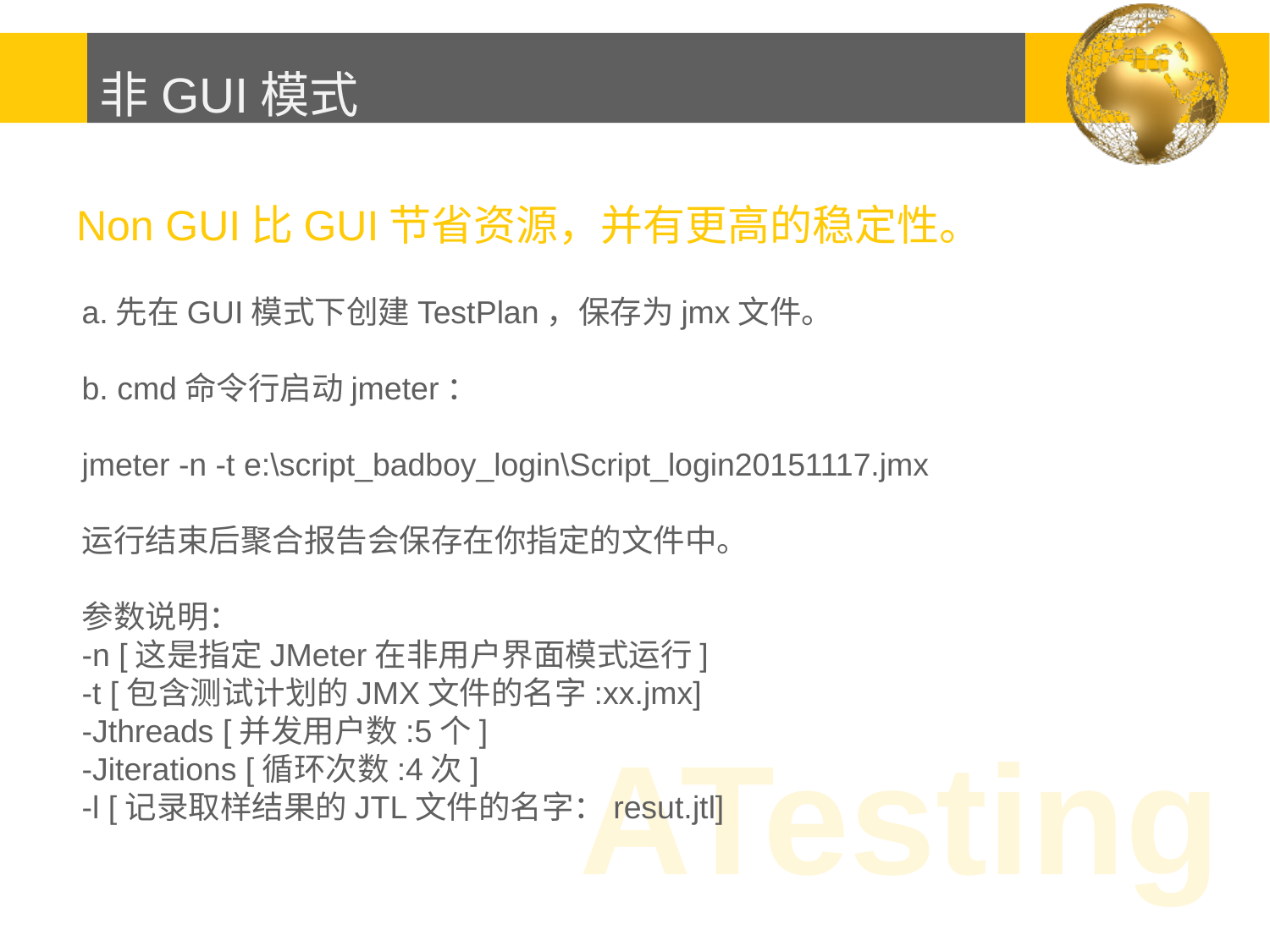

非GUI模式
Non GUI比GUI节省资源，并有更高的稳定性。

a.先在GUI模式下创建TestPlan，保存为jmx文件。

b. cmd命令行启动jmeter：

jmeter -n -t e:\script_badboy_login\Script_login20151117.jmx

运行结束后聚合报告会保存在你指定的文件中。

参数说明：
-n [这是指定JMeter在非用户界面模式运行]
-t [包含测试计划的JMX文件的名字:xx.jmx]
-Jthreads [并发用户数:5个]
-Jiterations [循环次数:4次]
-l [记录取样结果的JTL文件的名字：resut.jtl]

ATesting